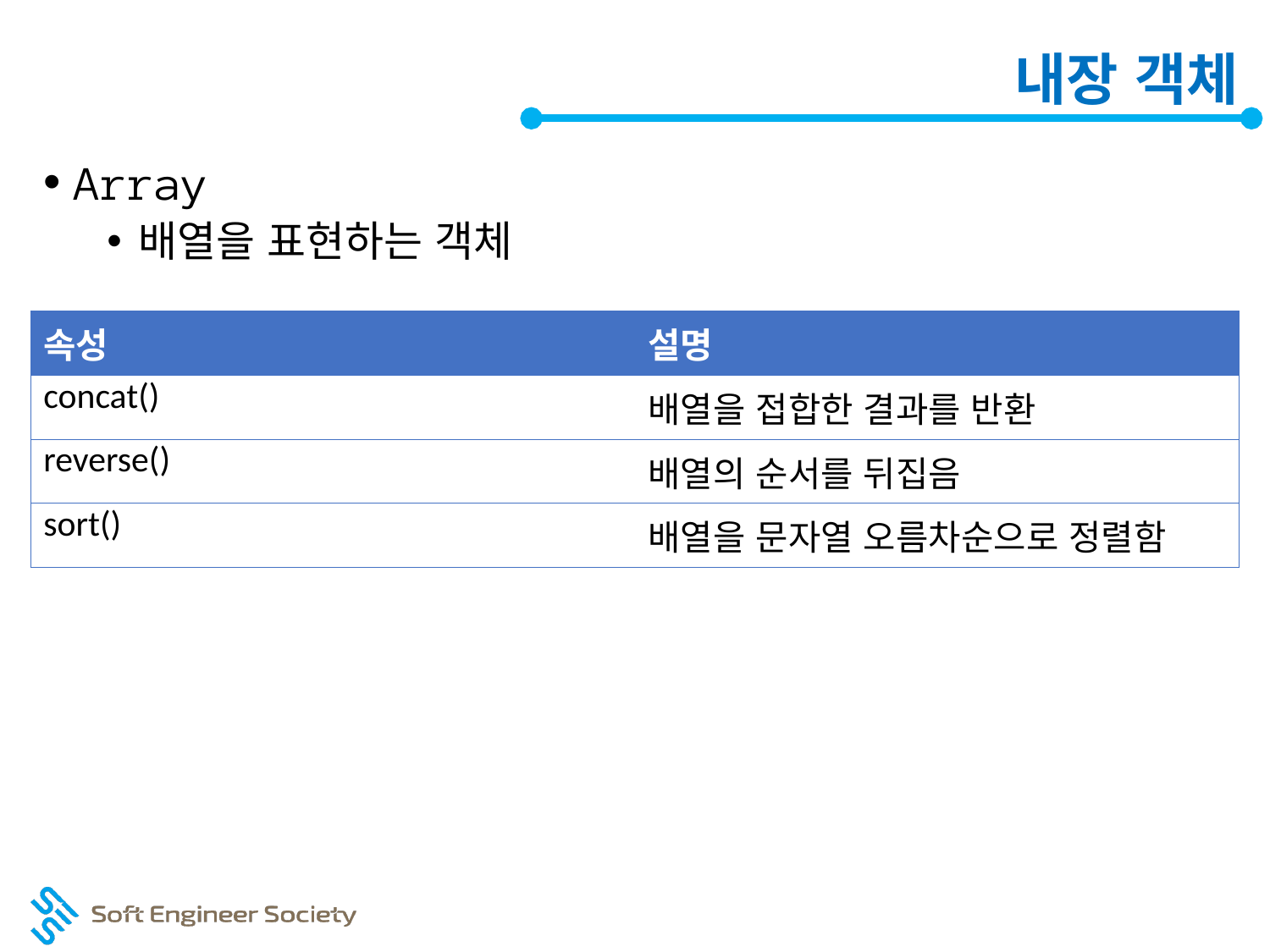

# 내장 객체
Array
배열을 표현하는 객체
| 속성 | 설명 |
| --- | --- |
| concat() | 배열을 접합한 결과를 반환 |
| reverse() | 배열의 순서를 뒤집음 |
| sort() | 배열을 문자열 오름차순으로 정렬함 |